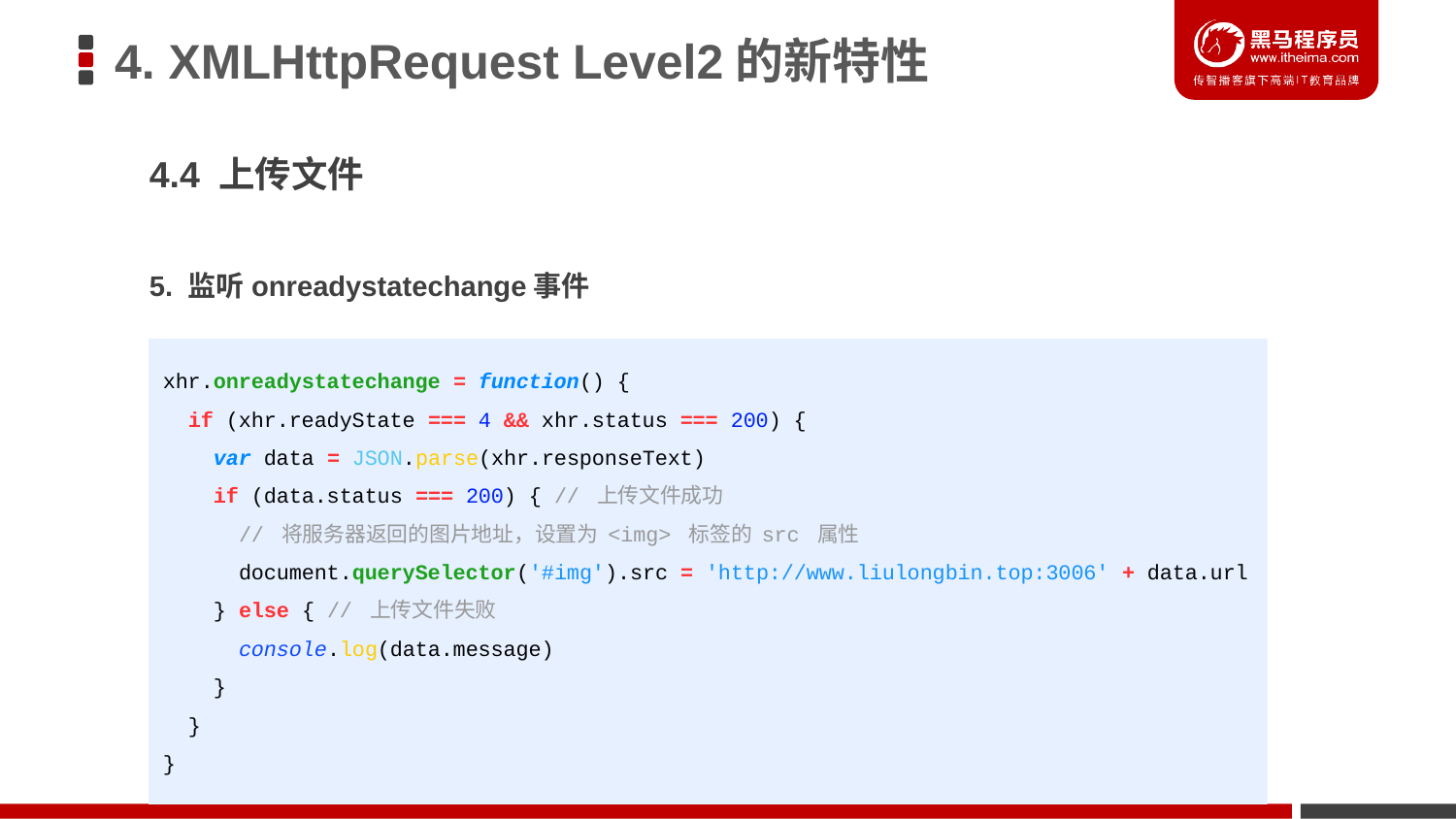

# 4. XMLHttpRequest Level2的新特性
4.4 上传文件
5. 监听onreadystatechange事件

xhr.onreadystatechange = function() {
  if (xhr.readyState === 4 && xhr.status === 200) {
    var data = JSON.parse(xhr.responseText)
    if (data.status === 200) { // 上传文件成功
      // 将服务器返回的图片地址，设置为 <img> 标签的 src 属性
      document.querySelector('#img').src = 'http://www.liulongbin.top:3006' + data.url
    } else { // 上传文件失败
      console.log(data.message)
    }
  }
}